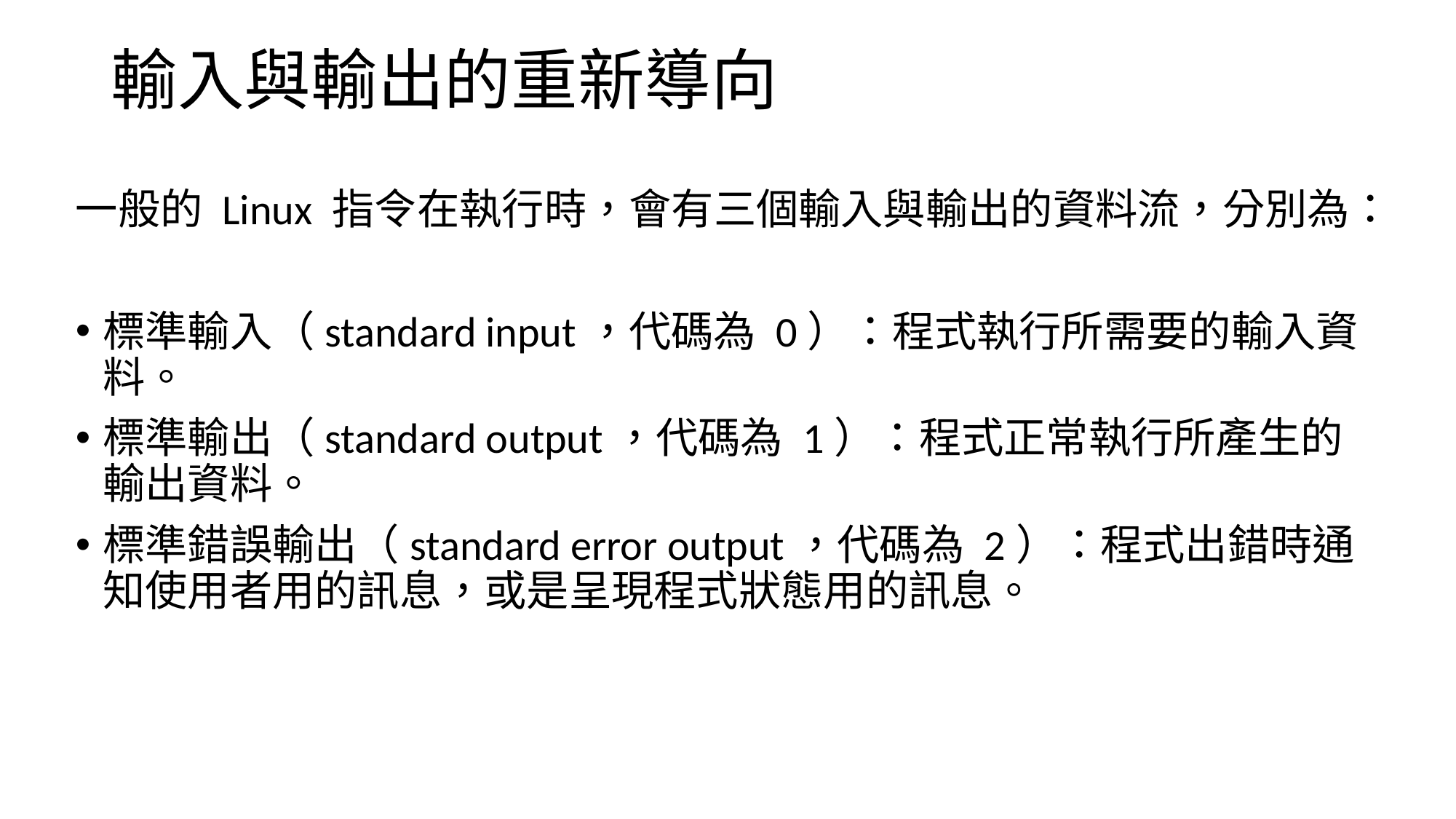

# 輸入與輸出的重新導向
一般的 Linux 指令在執行時，會有三個輸入與輸出的資料流，分別為：

標準輸入（standard input，代碼為 0）：程式執行所需要的輸入資料。
標準輸出（standard output，代碼為 1）：程式正常執行所產生的輸出資料。
標準錯誤輸出（standard error output，代碼為 2）：程式出錯時通知使用者用的訊息，或是呈現程式狀態用的訊息。